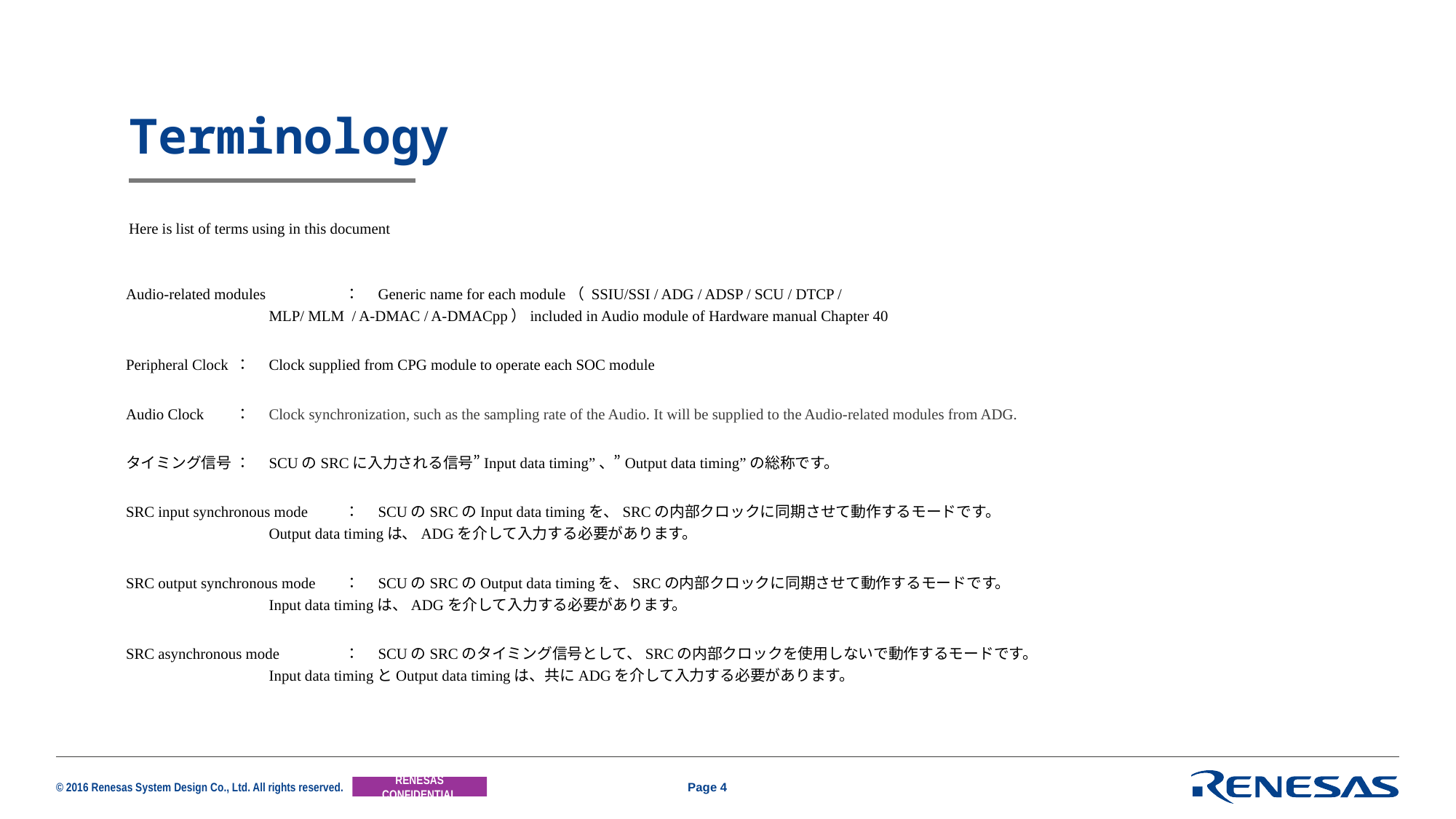

# Terminology
Here is list of terms using in this document
Audio-related modules	：　Generic name for each module（ SSIU/SSI / ADG / ADSP / SCU / DTCP /
	　　MLP/ MLM  / A-DMAC / A-DMACpp）included in Audio module of Hardware manual Chapter 40
Peripheral Clock	：　Clock supplied from CPG module to operate each SOC module
Audio Clock	：　Clock synchronization, such as the sampling rate of the Audio. It will be supplied to the Audio-related modules from ADG.
タイミング信号	：　SCUのSRCに入力される信号”Input data timing”、”Output data timing”の総称です。
SRC input synchronous mode	：　SCUのSRCのInput data timingを、SRCの内部クロックに同期させて動作するモードです。
	　　Output data timingは、ADGを介して入力する必要があります。
SRC output synchronous mode	：　SCUのSRCのOutput data timingを、SRCの内部クロックに同期させて動作するモードです。
	　　Input data timingは、ADGを介して入力する必要があります。
SRC asynchronous mode	：　SCUのSRCのタイミング信号として、SRCの内部クロックを使用しないで動作するモードです。
	　　Input data timingとOutput data timingは、共にADGを介して入力する必要があります。
Page 4